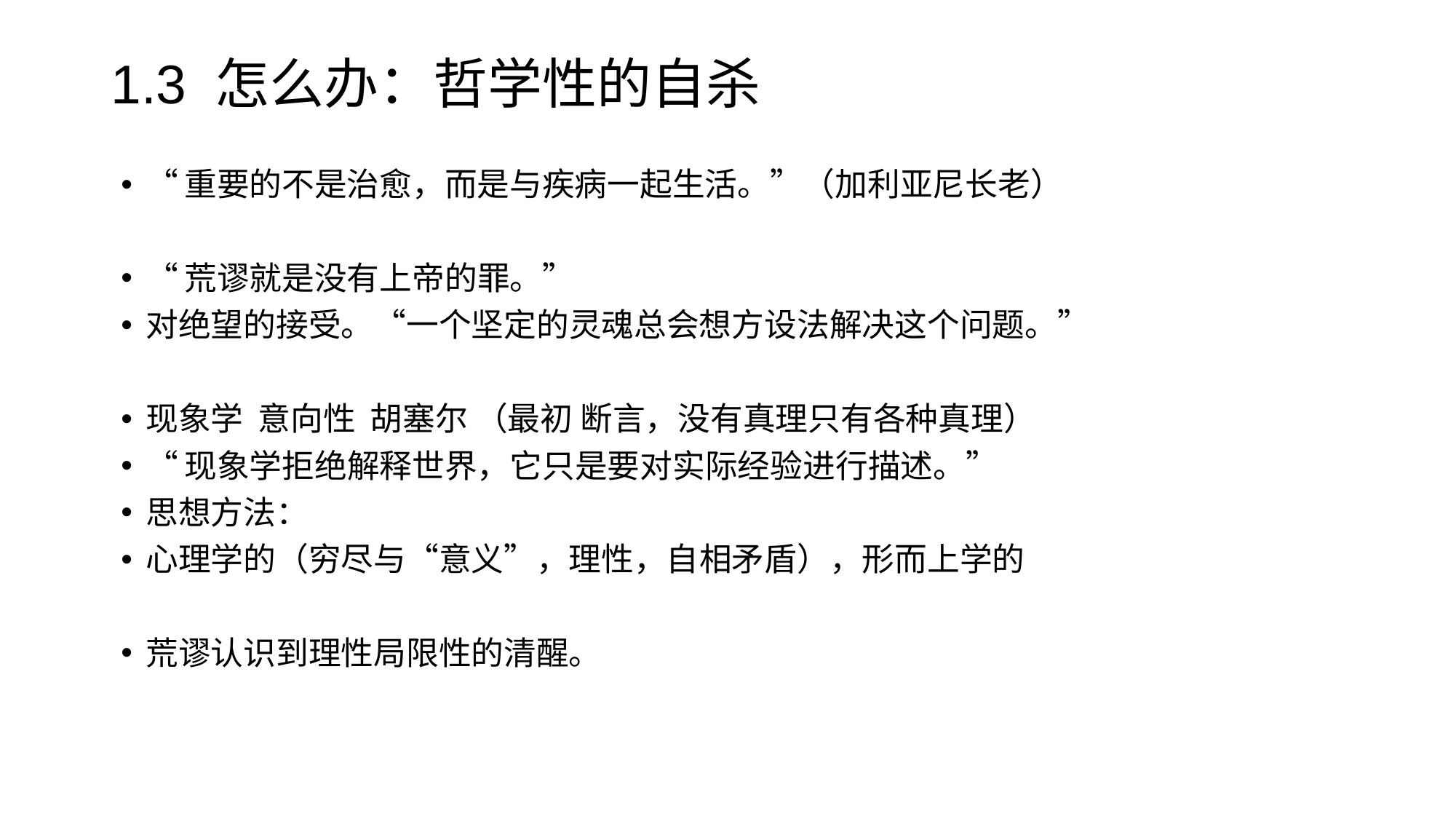

# 1.3 怎么办：哲学性的自杀
“重要的不是治愈，而是与疾病一起生活。”（加利亚尼长老）

“荒谬就是没有上帝的罪。”
对绝望的接受。“一个坚定的灵魂总会想方设法解决这个问题。”

现象学  意向性  胡塞尔 （最初 断言，没有真理只有各种真理）
“现象学拒绝解释世界，它只是要对实际经验进行描述。”
思想方法：
心理学的（穷尽与“意义”，理性，自相矛盾），形而上学的

荒谬认识到理性局限性的清醒。